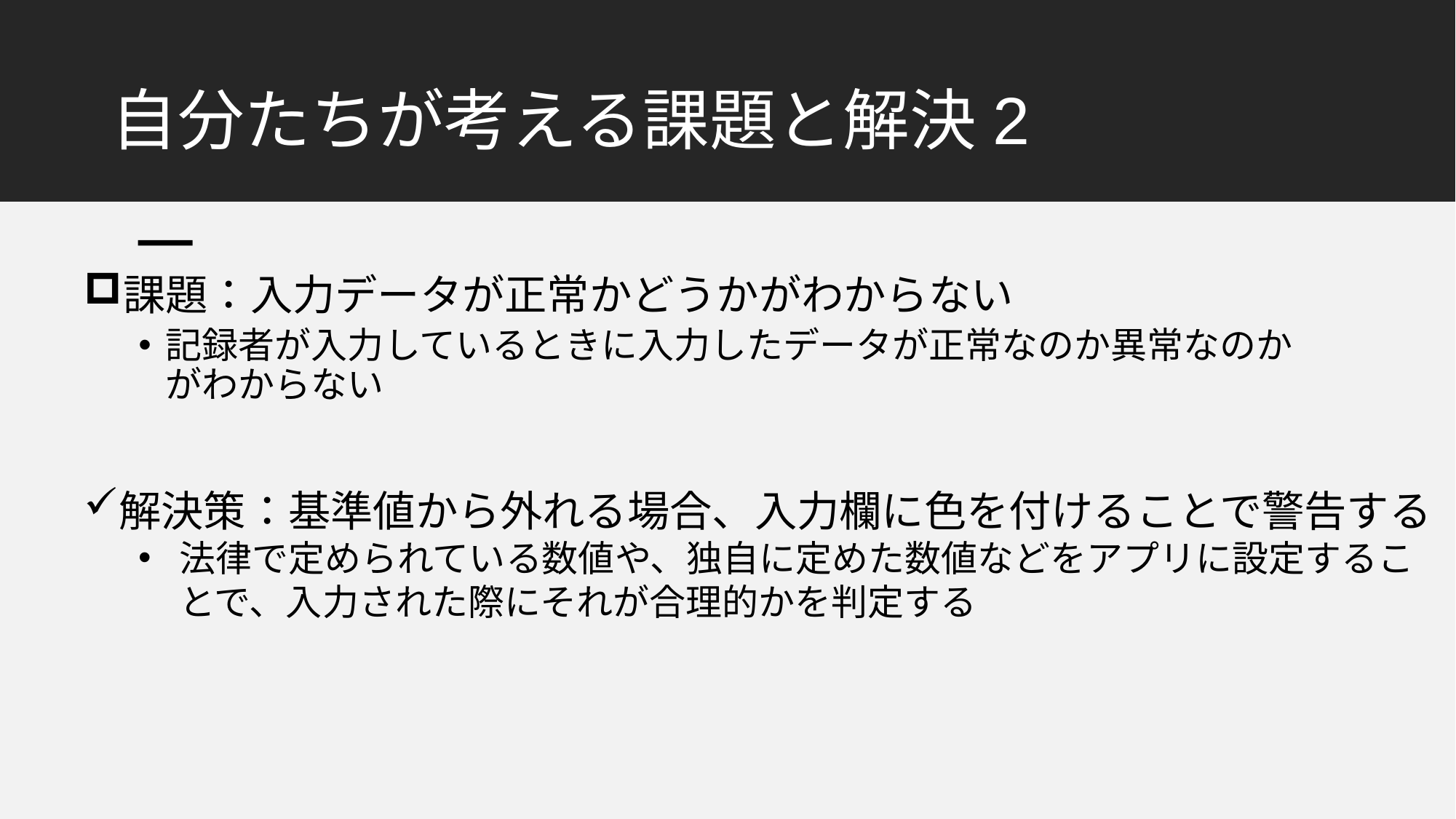

自分たちが考える課題と解決2

課題：入力データが正常かどうかがわからない
記録者が入力しているときに入力したデータが正常なのか異常なのかがわからない

解決策：基準値から外れる場合、入力欄に色を付けることで警告する
法律で定められている数値や、独自に定めた数値などをアプリに設定することで、入力された際にそれが合理的かを判定する